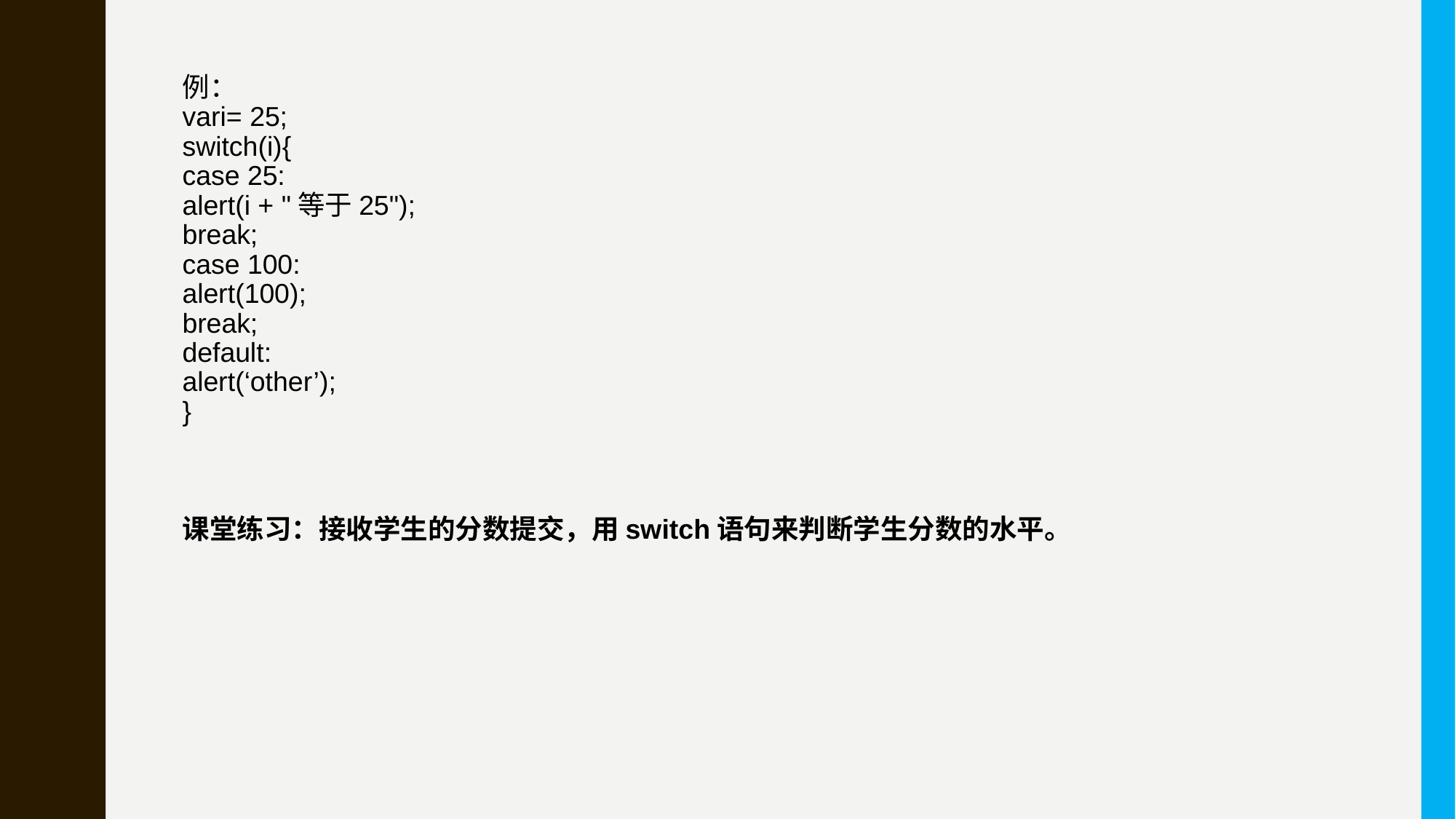

例：
vari= 25;
switch(i){
case 25:
alert(i + "等于25");
break;
case 100:
alert(100);
break;
default:
alert(‘other’);
}

课堂练习：接收学生的分数提交，用switch语句来判断学生分数的水平。